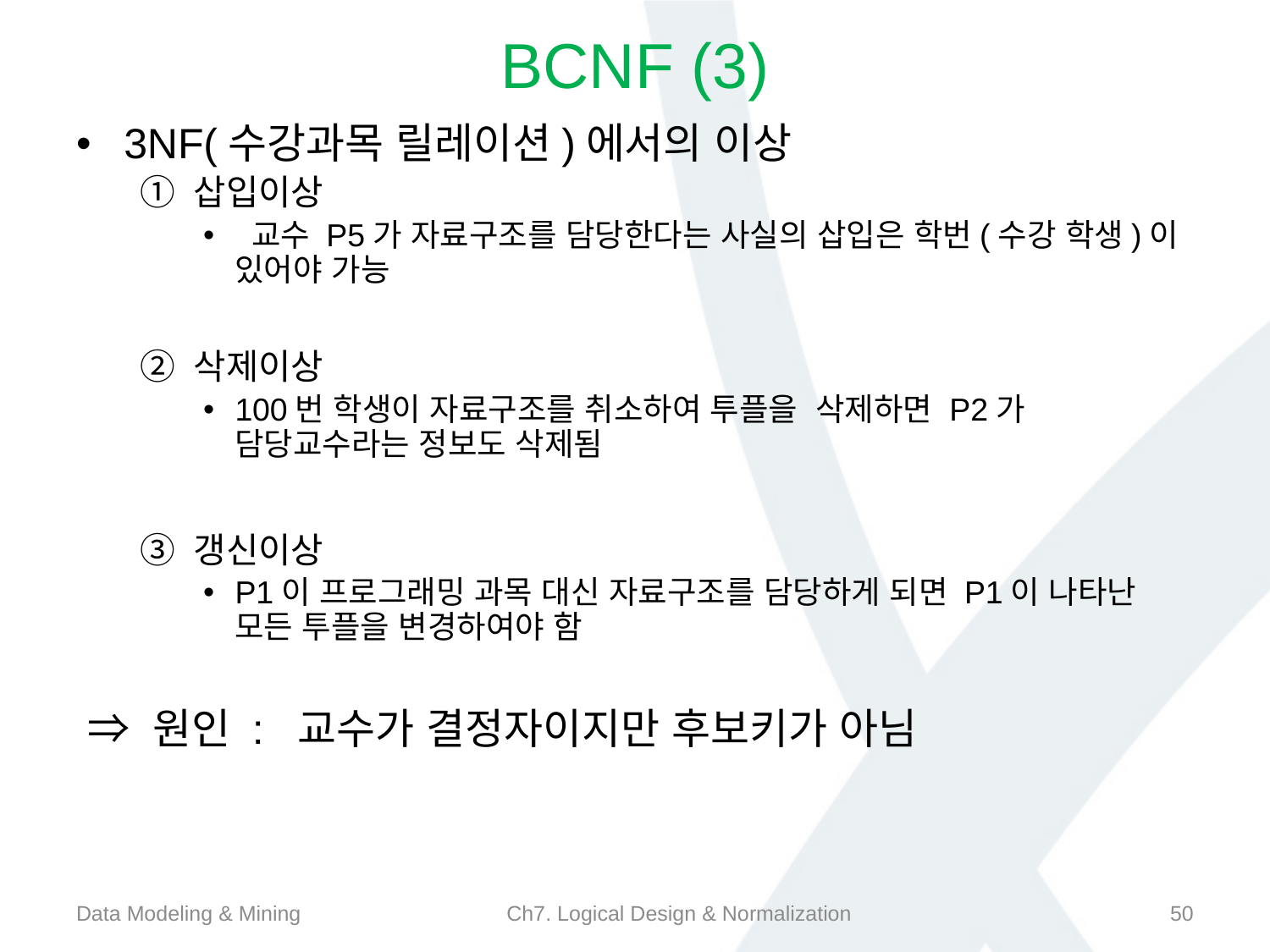

# BCNF (3)
3NF(수강과목 릴레이션)에서의 이상
① 삽입이상
 교수 P5가 자료구조를 담당한다는 사실의 삽입은 학번(수강 학생)이 있어야 가능

② 삭제이상
100번 학생이 자료구조를 취소하여 투플을  삭제하면 P2가 담당교수라는 정보도 삭제됨

③ 갱신이상
P1이 프로그래밍 과목 대신 자료구조를 담당하게 되면 P1이 나타난 모든 투플을 변경하여야 함

 ⇒ 원인 :  교수가 결정자이지만 후보키가 아님

Data Modeling & Mining
Ch7. Logical Design & Normalization
50